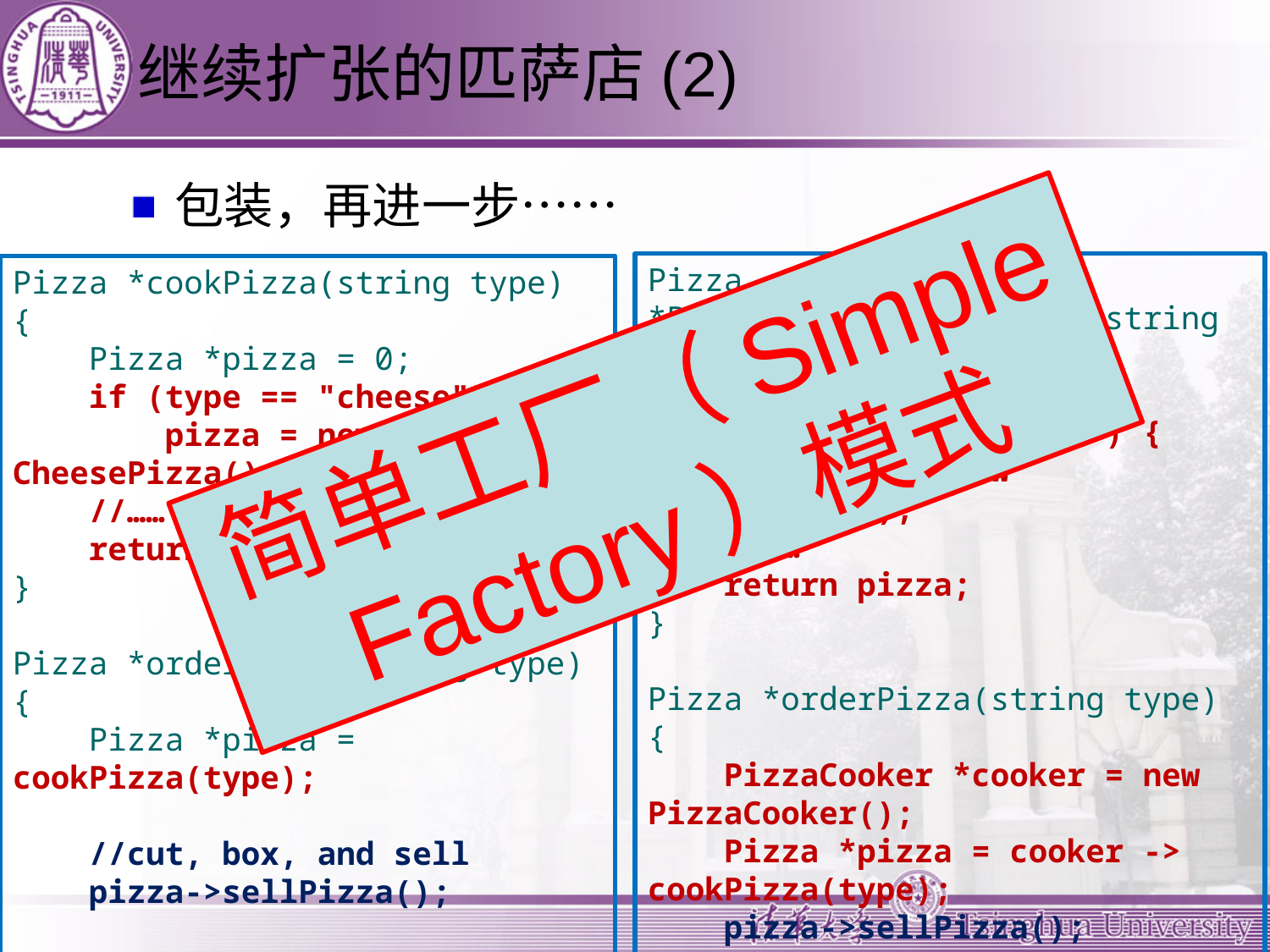

# 继续扩张的匹萨店(2)
包装，再进一步……
Pizza *PizzaCooker::cookPizza(string type) {
    Pizza *pizza = 0;
    if (type == "cheese") {
        pizza = new CheesePizza();
    //……
    return pizza;
}

Pizza *orderPizza(string type) {
    PizzaCooker *cooker = new PizzaCooker();
    Pizza *pizza = cooker -> cookPizza(type);
    pizza->sellPizza();
//……
Pizza *cookPizza(string type) {
    Pizza *pizza = 0;
    if (type == "cheese") {
        pizza = new CheesePizza();
    //……
    return pizza;
}

Pizza *orderPizza(string type) {
    Pizza *pizza = cookPizza(type);

    //cut, box, and sell
    pizza->sellPizza();

    return pizza;
}
简单工厂（Simple Factory）模式